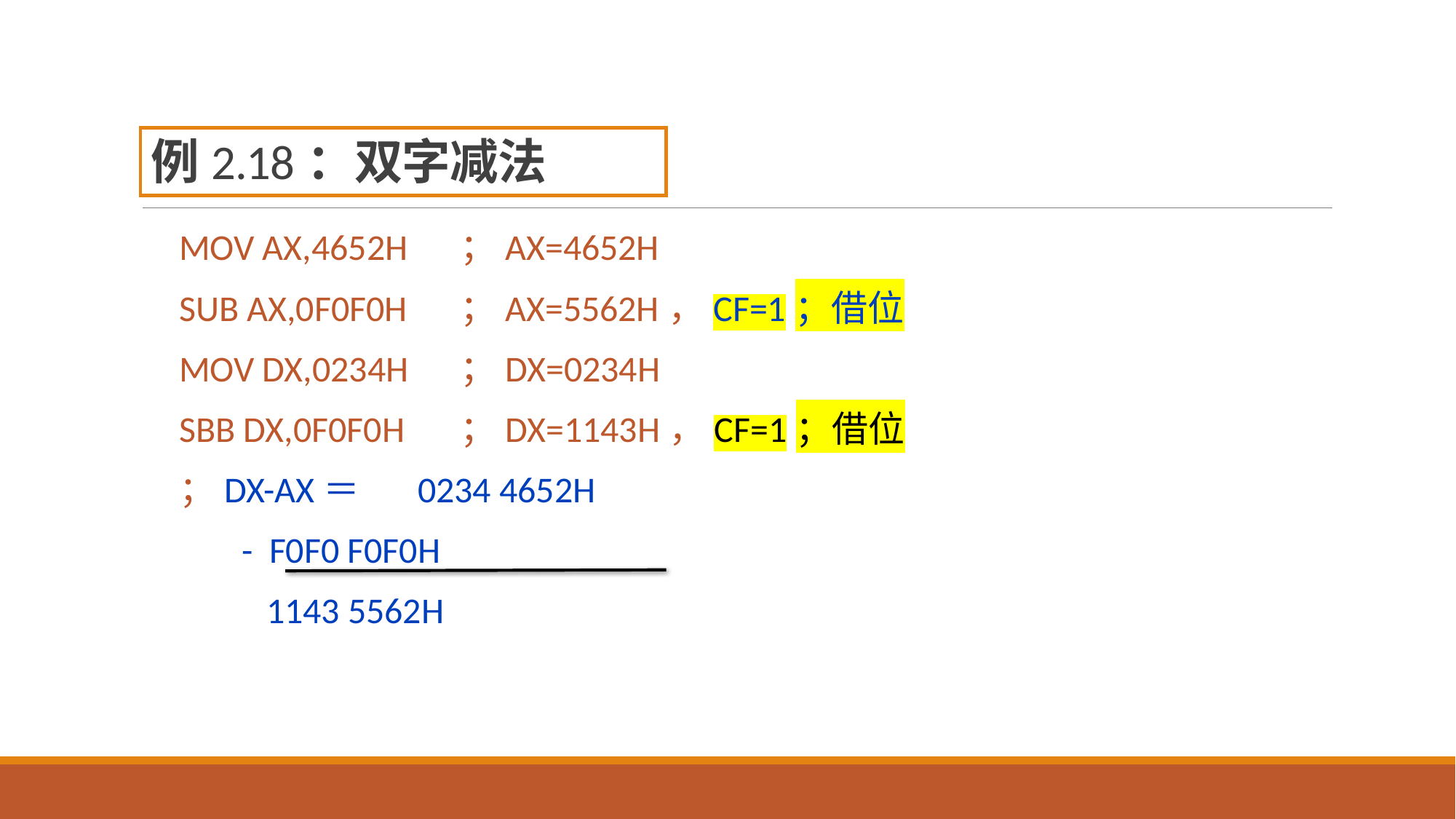

# 例2.18：双字减法
MOV AX,4652H	；AX=4652H
SUB AX,0F0F0H	；AX=5562H，CF=1；借位
MOV DX,0234H	；DX=0234H
SBB DX,0F0F0H	；DX=1143H，CF=1；借位
；DX-AX＝      0234 4652H
	-  F0F0 F0F0H
	   1143 5562H